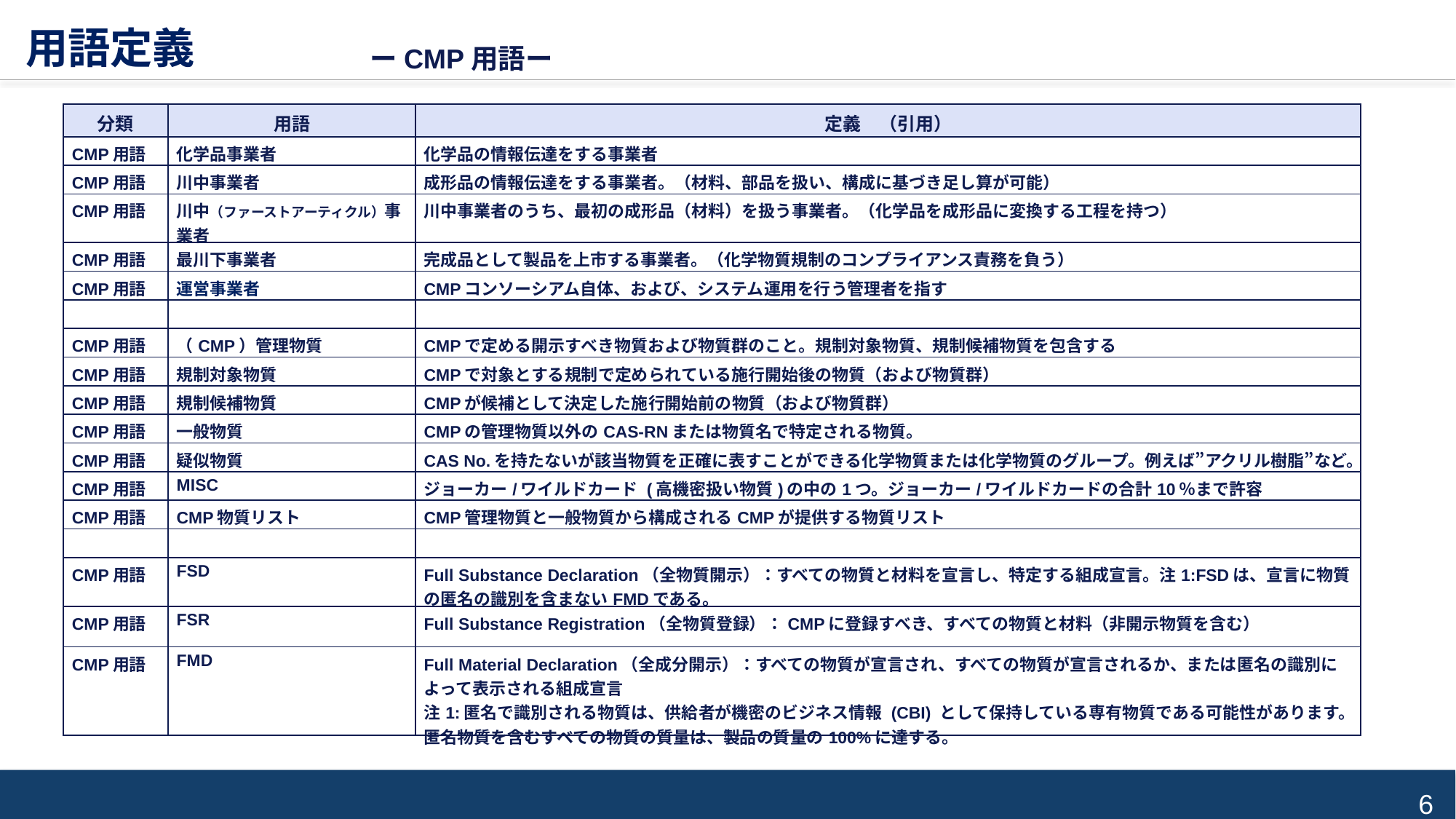

用語定義
ーCMP用語ー
| 分類 | 用語 | 定義　（引用） |
| --- | --- | --- |
| CMP用語 | 化学品事業者 | 化学品の情報伝達をする事業者 |
| CMP用語 | 川中事業者 | 成形品の情報伝達をする事業者。（材料、部品を扱い、構成に基づき足し算が可能） |
| CMP用語 | 川中（ファーストアーティクル）事業者 | 川中事業者のうち、最初の成形品（材料）を扱う事業者。（化学品を成形品に変換する工程を持つ） |
| CMP用語 | 最川下事業者 | 完成品として製品を上市する事業者。（化学物質規制のコンプライアンス責務を負う） |
| CMP用語 | 運営事業者 | CMPコンソーシアム自体、および、システム運用を行う管理者を指す |
|  |  |  |
| CMP用語 | （CMP）管理物質 | CMPで定める開示すべき物質および物質群のこと。規制対象物質、規制候補物質を包含する |
| CMP用語 | 規制対象物質 | CMPで対象とする規制で定められている施行開始後の物質（および物質群） |
| CMP用語 | 規制候補物質 | CMPが候補として決定した施行開始前の物質（および物質群） |
| CMP用語 | 一般物質 | CMPの管理物質以外のCAS-RNまたは物質名で特定される物質。 |
| CMP用語 | 疑似物質 | CAS No.を持たないが該当物質を正確に表すことができる化学物質または化学物質のグループ。例えば”アクリル樹脂”など。 |
| CMP用語 | MISC | ジョーカー/ワイルドカード (高機密扱い物質)の中の1つ。ジョーカー/ワイルドカードの合計10％まで許容 |
| CMP用語 | CMP物質リスト | CMP管理物質と一般物質から構成されるCMPが提供する物質リスト |
|  |  |  |
| CMP用語 | FSD | Full Substance Declaration（全物質開示）：すべての物質と材料を宣言し、特定する組成宣言。注1:FSDは、宣言に物質の匿名の識別を含まないFMDである。 |
| CMP用語 | FSR | Full Substance Registration（全物質登録）：CMPに登録すべき、すべての物質と材料（非開示物質を含む） |
| CMP用語 | FMD | Full Material Declaration（全成分開示）：すべての物質が宣言され、すべての物質が宣言されるか、または匿名の識別によって表示される組成宣言 注1:匿名で識別される物質は、供給者が機密のビジネス情報 (CBI) として保持している専有物質である可能性があります。匿名物質を含むすべての物質の質量は、製品の質量の100%に達する。 |